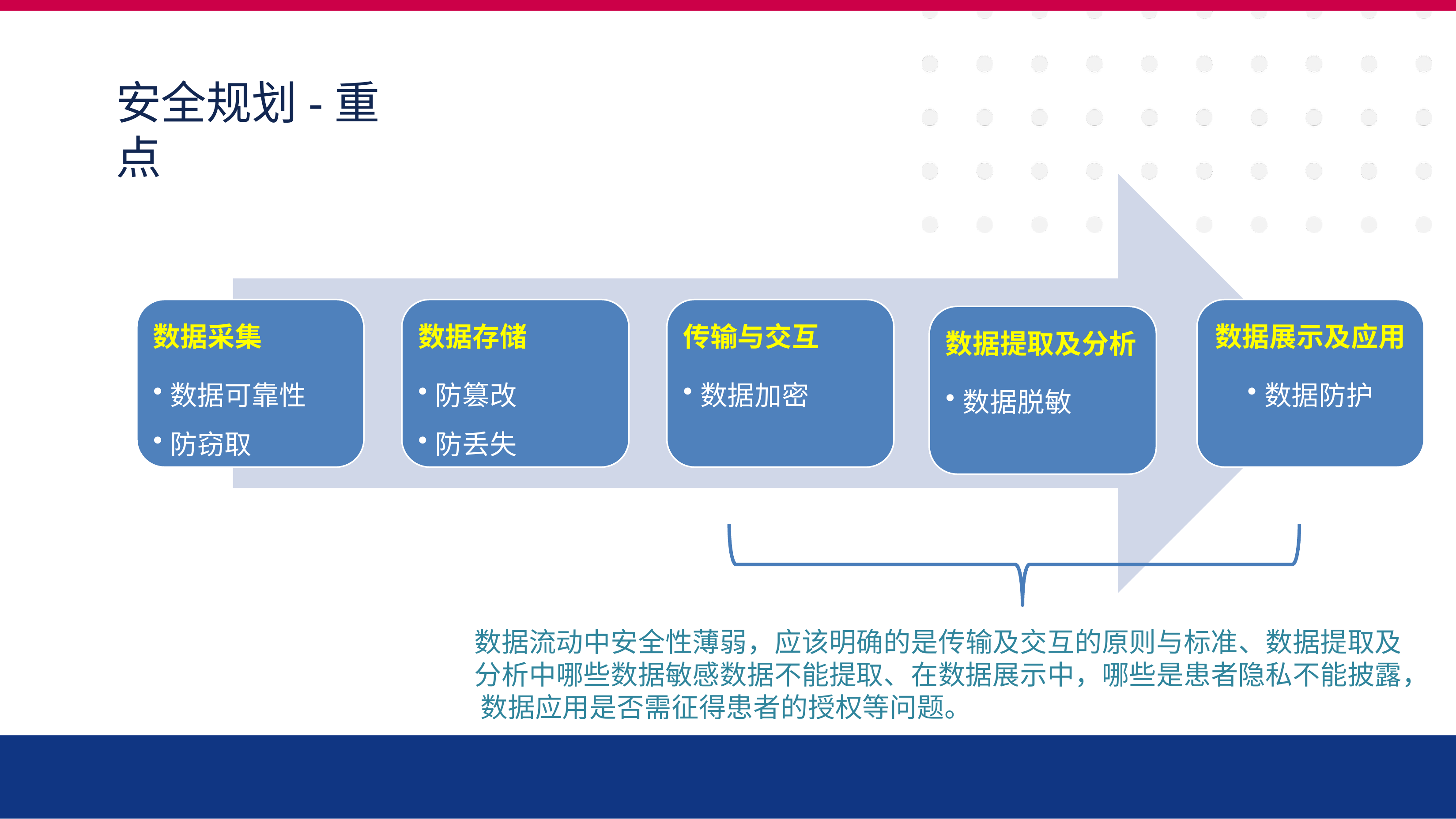

# 安全规划-重点

数据采集
数据可靠性
防窃取
数据存储
防篡改
防丢失
传输与交互
数据加密
数据展示及应用
数据防护
数据提取及分析
数据脱敏

数据流动中安全性薄弱，应该明确的是传输及交互的原则与标准、数据提取及 分析中哪些数据敏感数据不能提取、在数据展示中，哪些是患者隐私不能披露，  数据应用是否需征得患者的授权等问题。